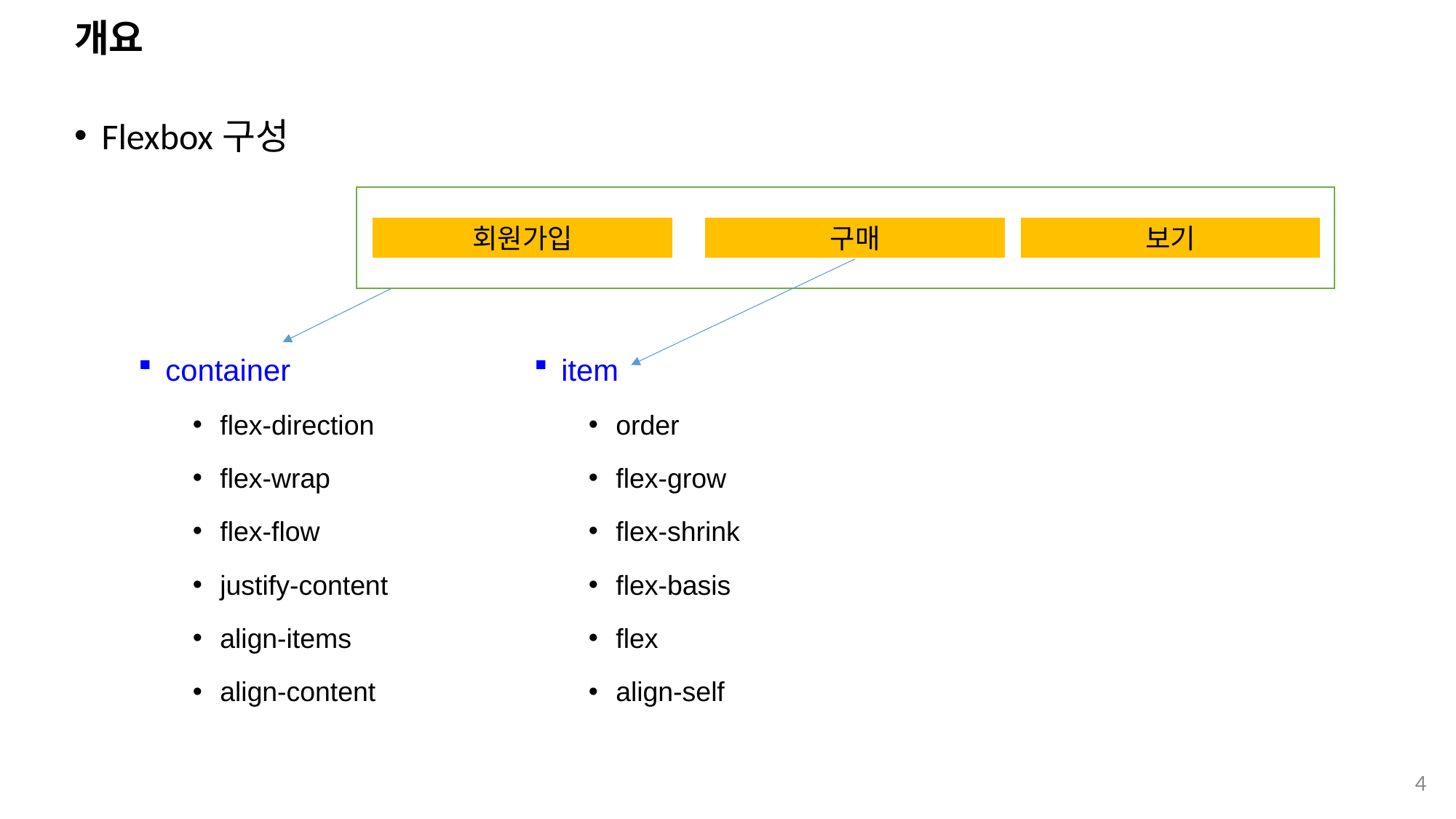

# 개요
Flexbox구성

회원가입
구매
보기
container
flex-direction
flex-wrap
flex-flow
justify-content
align-items
align-content
item
order
flex-grow
flex-shrink
flex-basis
flex
align-self
4